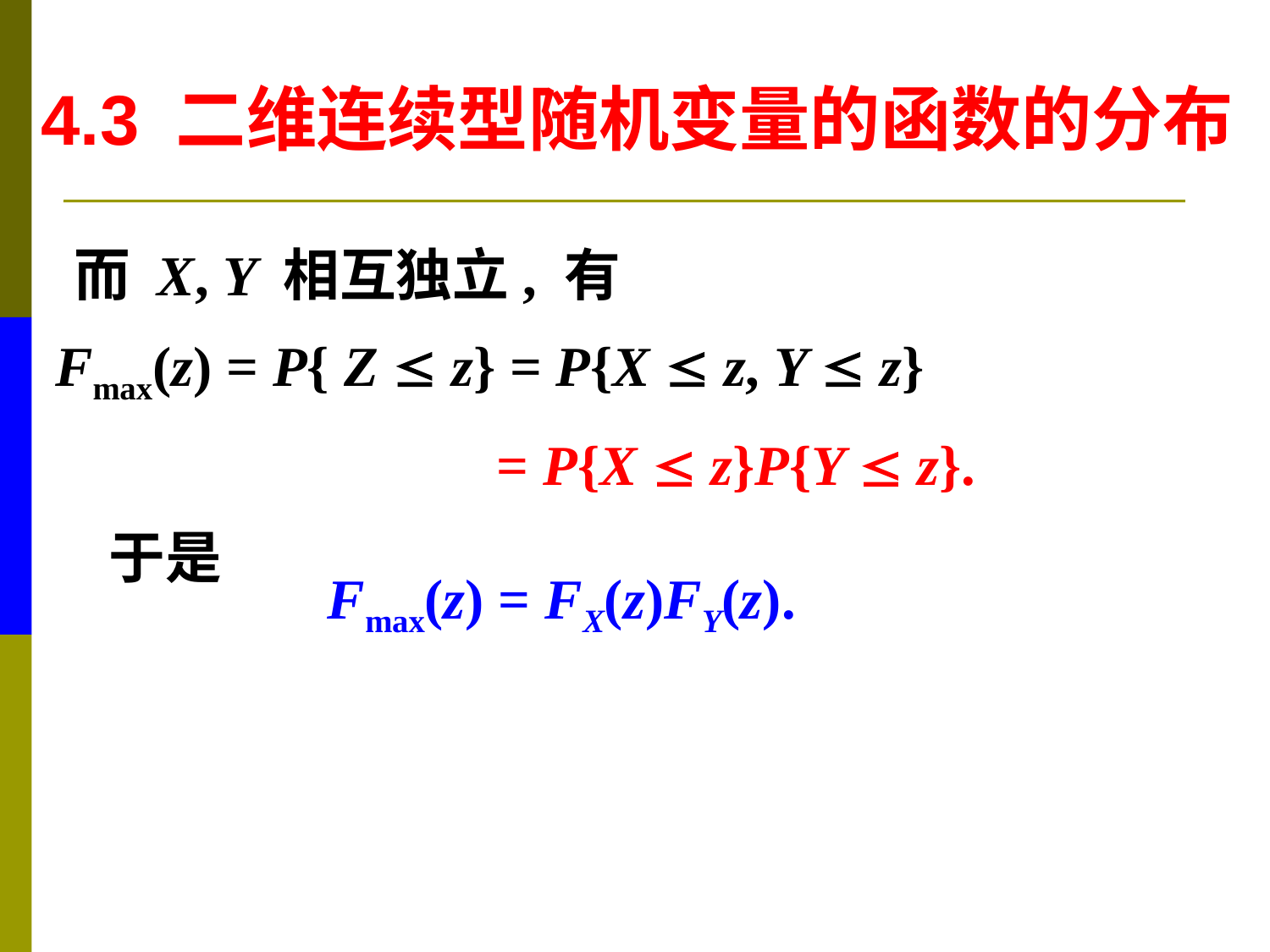

4.3 二维连续型随机变量的函数的分布
而 X, Y 相互独立, 有
Fmax(z) = P{ Z ≤ z} = P{X ≤ z, Y ≤ z}
= P{X ≤ z}P{Y ≤ z}.
于是
Fmax(z) = FX(z)FY(z).